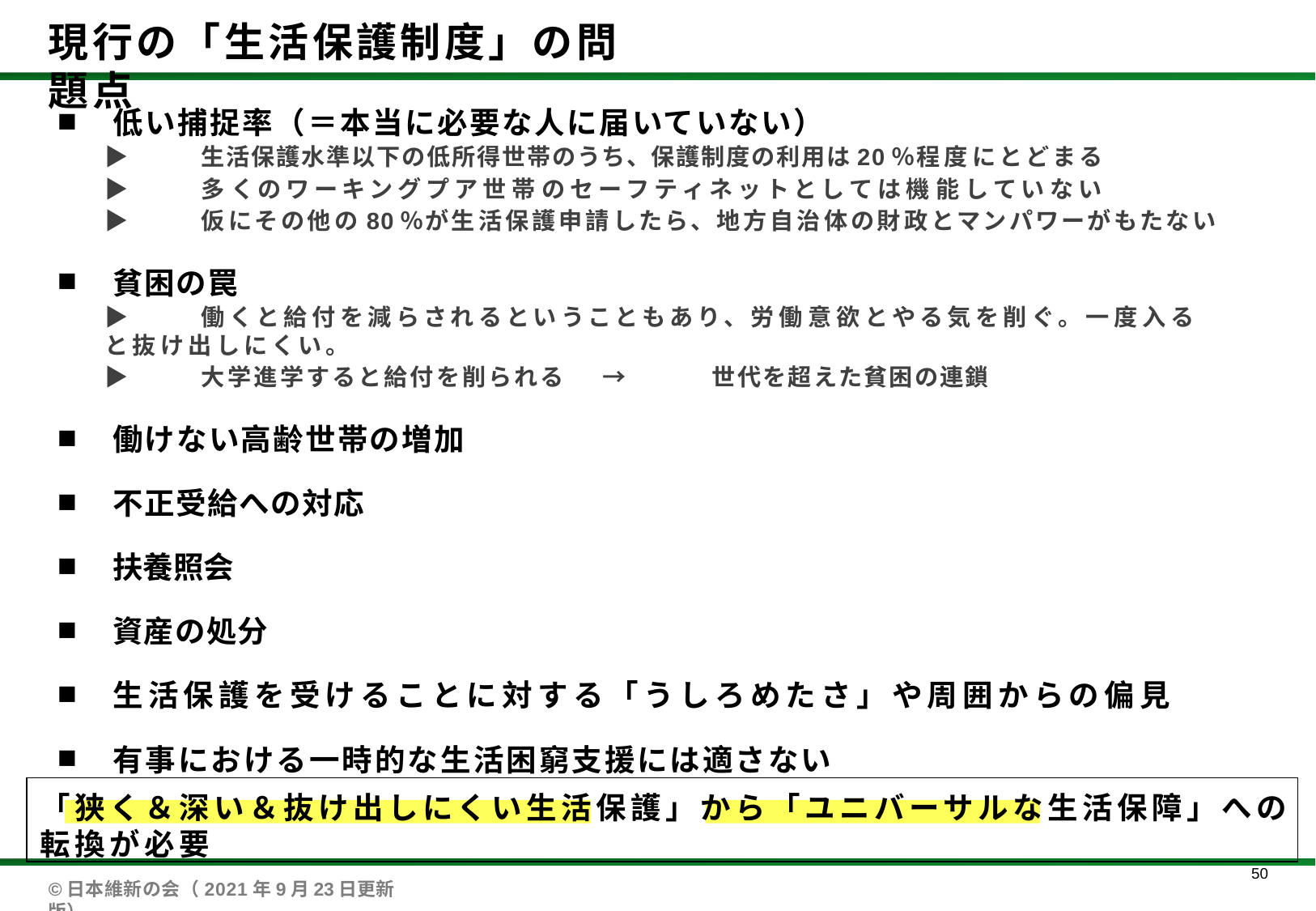

# 現行の「生活保護制度」の問題点
低い捕捉率（＝本当に必要な人に届いていない）
▶	生活保護水準以下の低所得世帯のうち、保護制度の利用は20％程度にとどまる
▶	多くのワーキングプア世帯のセーフティネットとしては機能していない
▶	仮にその他の80％が生活保護申請したら、地方自治体の財政とマンパワーがもたない
貧困の罠
▶	働くと給付を減らされるということもあり、労働意欲とやる気を削ぐ。一度入ると抜け出しにくい。
▶	大学進学すると給付を削られる	→	世代を超えた貧困の連鎖
働けない高齢世帯の増加
不正受給への対応
扶養照会
資産の処分
生活保護を受けることに対する「うしろめたさ」や周囲からの偏見
有事における一時的な生活困窮支援には適さない
「狭く＆深い＆抜け出しにくい生活保護」から「ユニバーサルな生活保障」への転換が必要

50
©日本維新の会（2021年9月23日更新版）